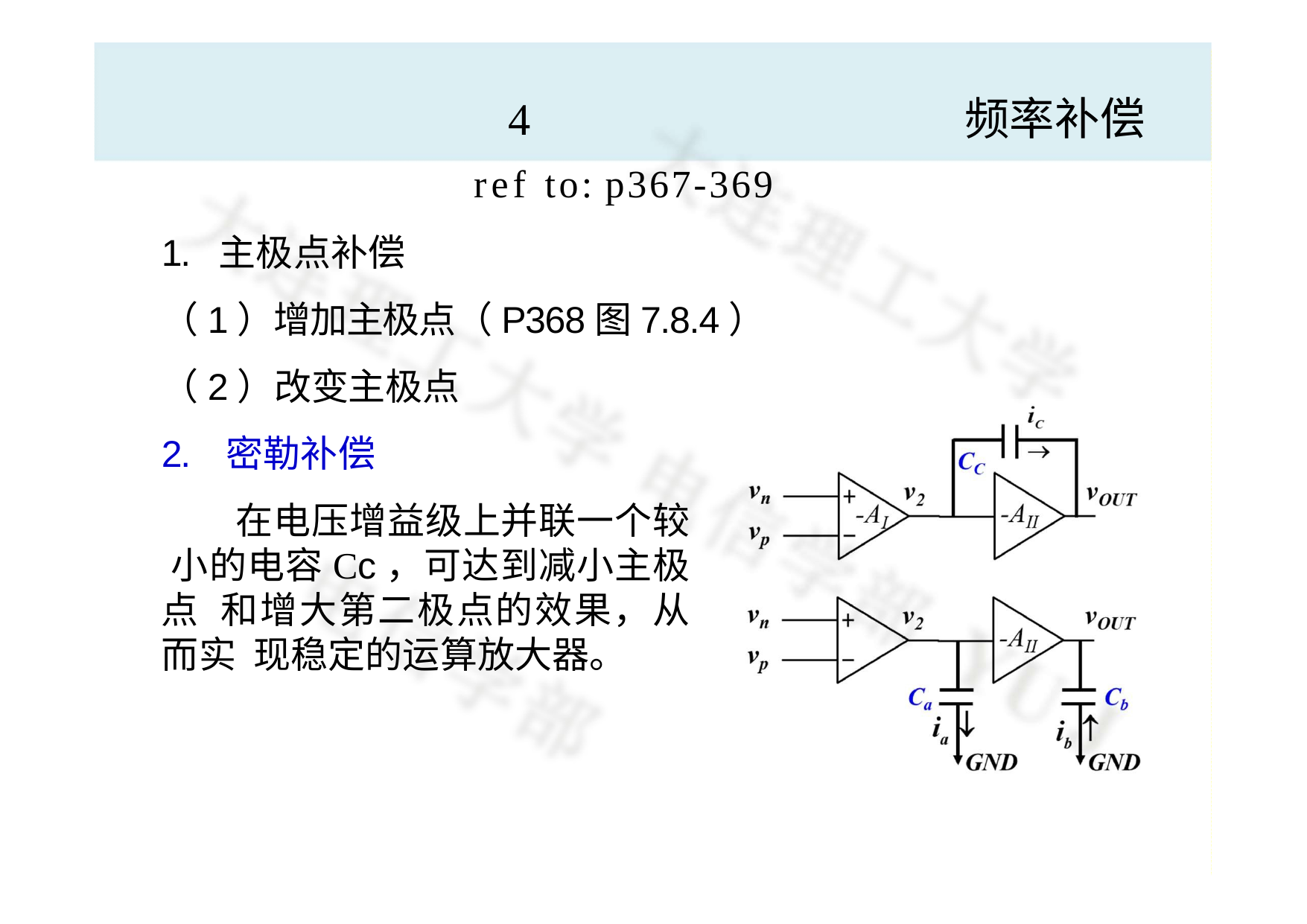

# 4	频率补偿
ref to: p367-369
1.	主极点补偿
（1）增加主极点（P368图7.8.4）
（2）改变主极点
2.	密勒补偿
在电压增益级上并联一个较  小的电容Cc，可达到减小主极点  和增大第二极点的效果，从而实  现稳定的运算放大器。

28